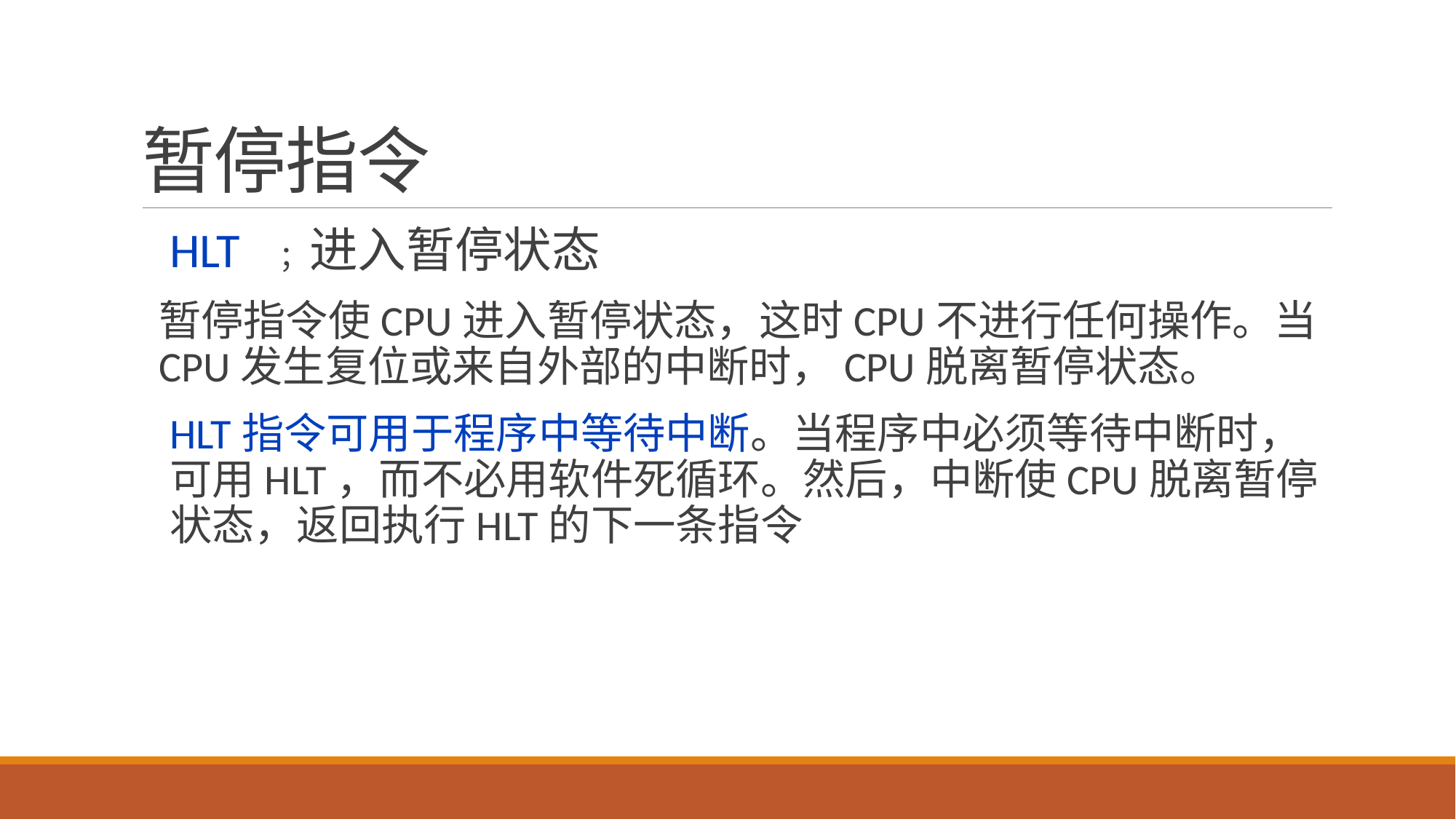

# 暂停指令
	HLT	；进入暂停状态
暂停指令使CPU进入暂停状态，这时CPU不进行任何操作。当CPU发生复位或来自外部的中断时，CPU脱离暂停状态。
HLT指令可用于程序中等待中断。当程序中必须等待中断时，可用HLT，而不必用软件死循环。然后，中断使CPU脱离暂停状态，返回执行HLT的下一条指令